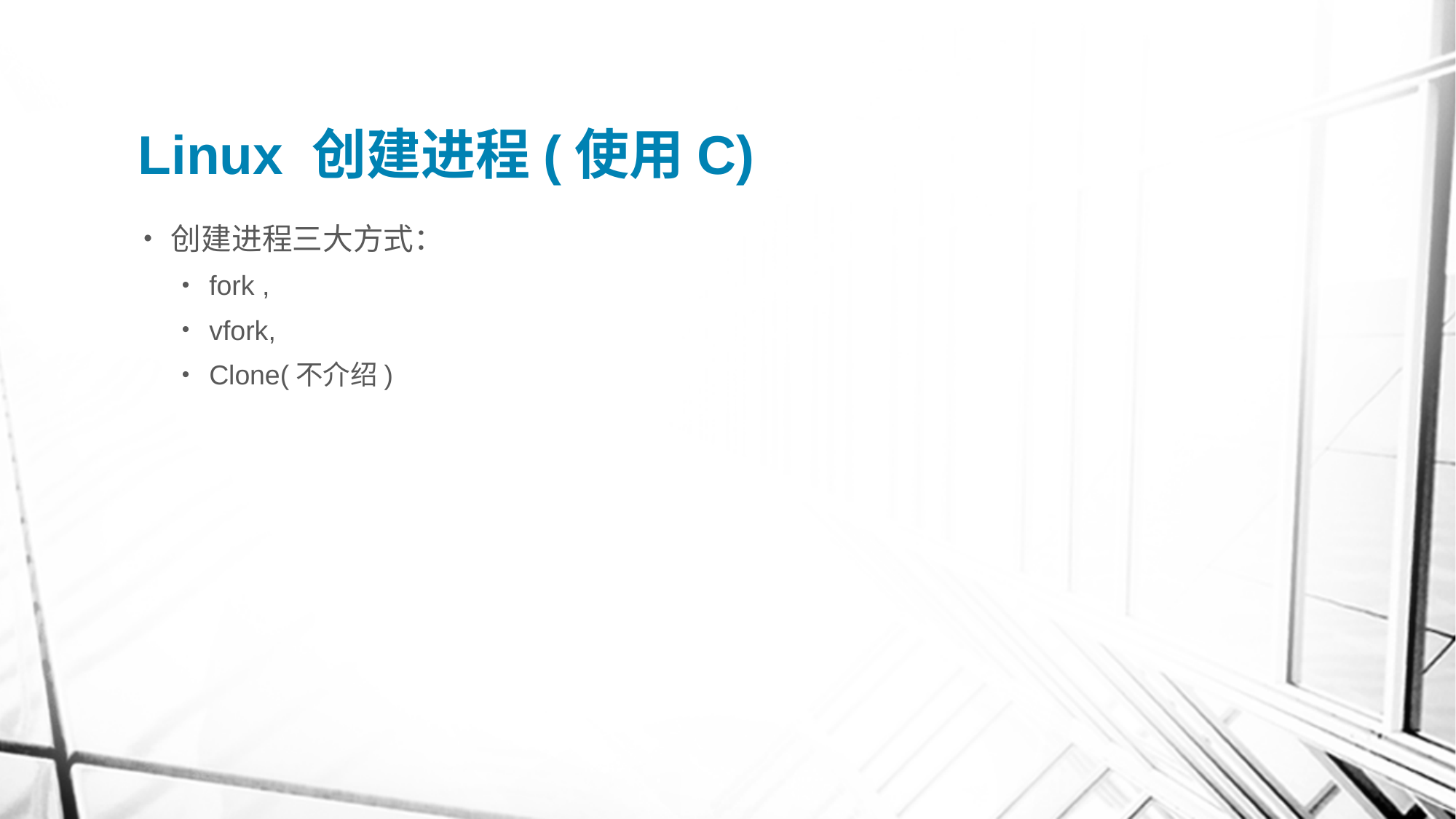

# Linux 创建进程(使用C)
创建进程三大方式：
fork ,
vfork,
Clone(不介绍)